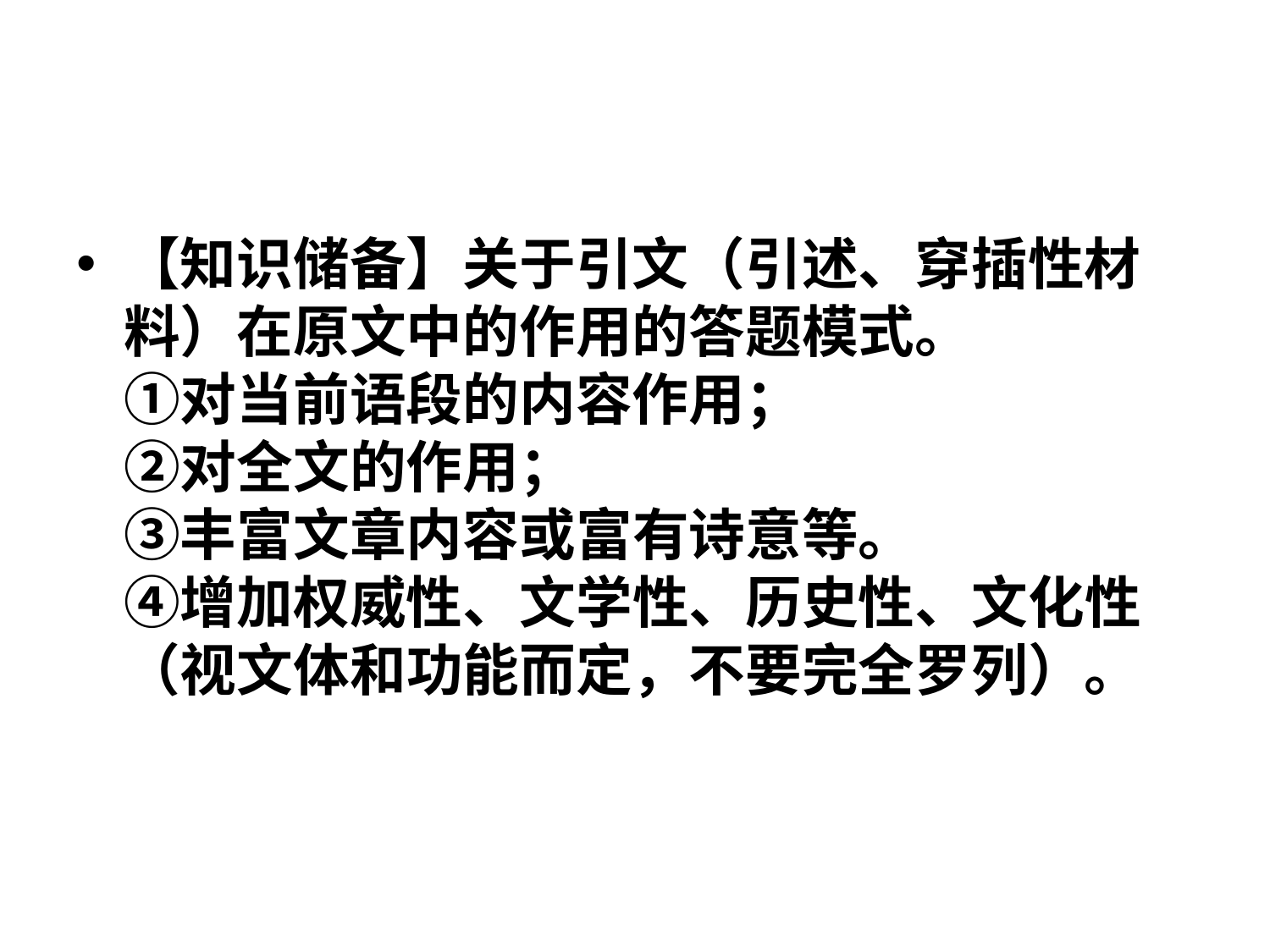

#
【知识储备】关于引文（引述、穿插性材料）在原文中的作用的答题模式。
①对当前语段的内容作用；
②对全文的作用；
③丰富文章内容或富有诗意等。
④增加权威性、文学性、历史性、文化性（视文体和功能而定，不要完全罗列）。